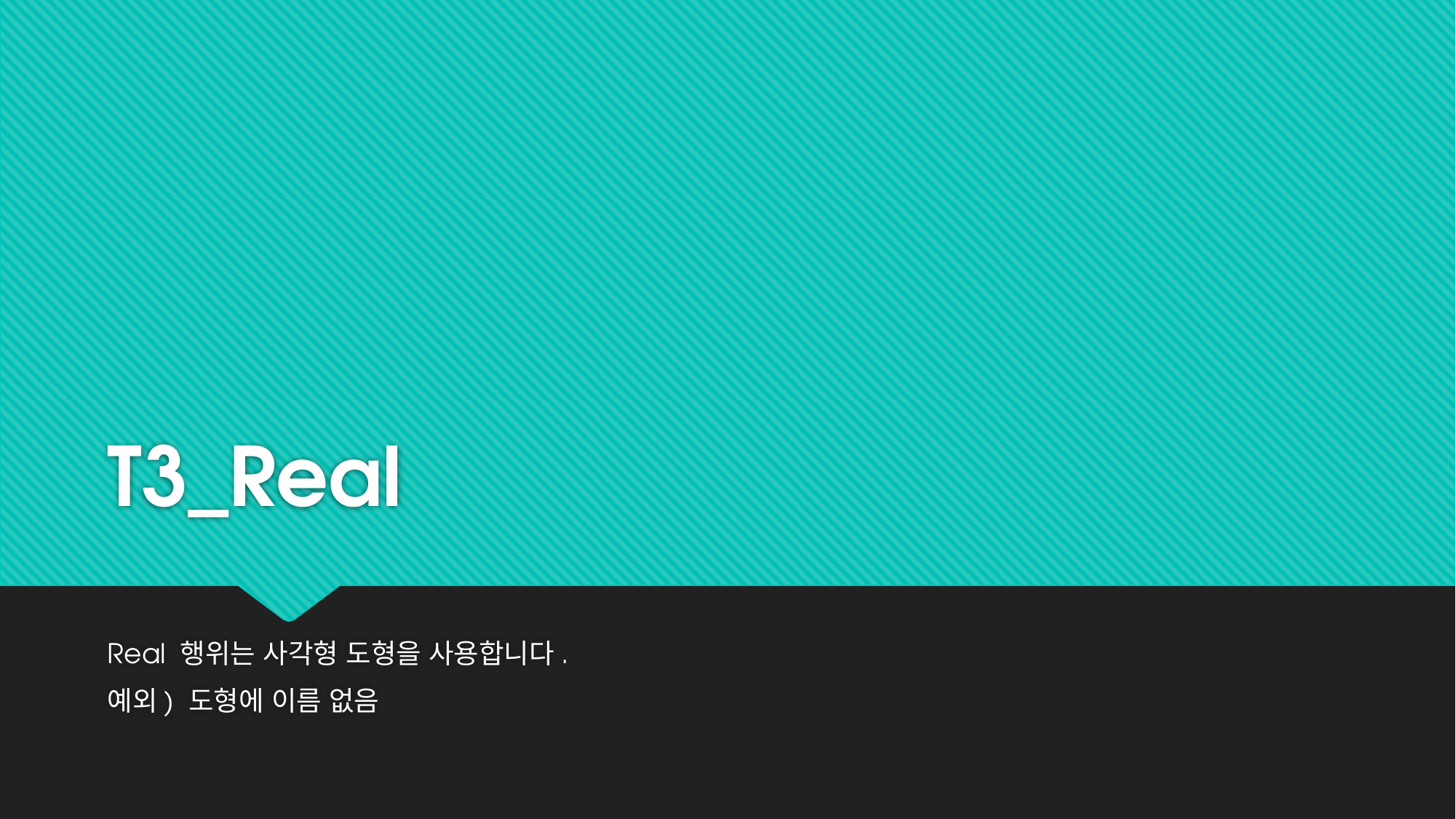

# T3_Real
Real 행위는 사각형 도형을 사용합니다.
예외) 도형에 이름 없음